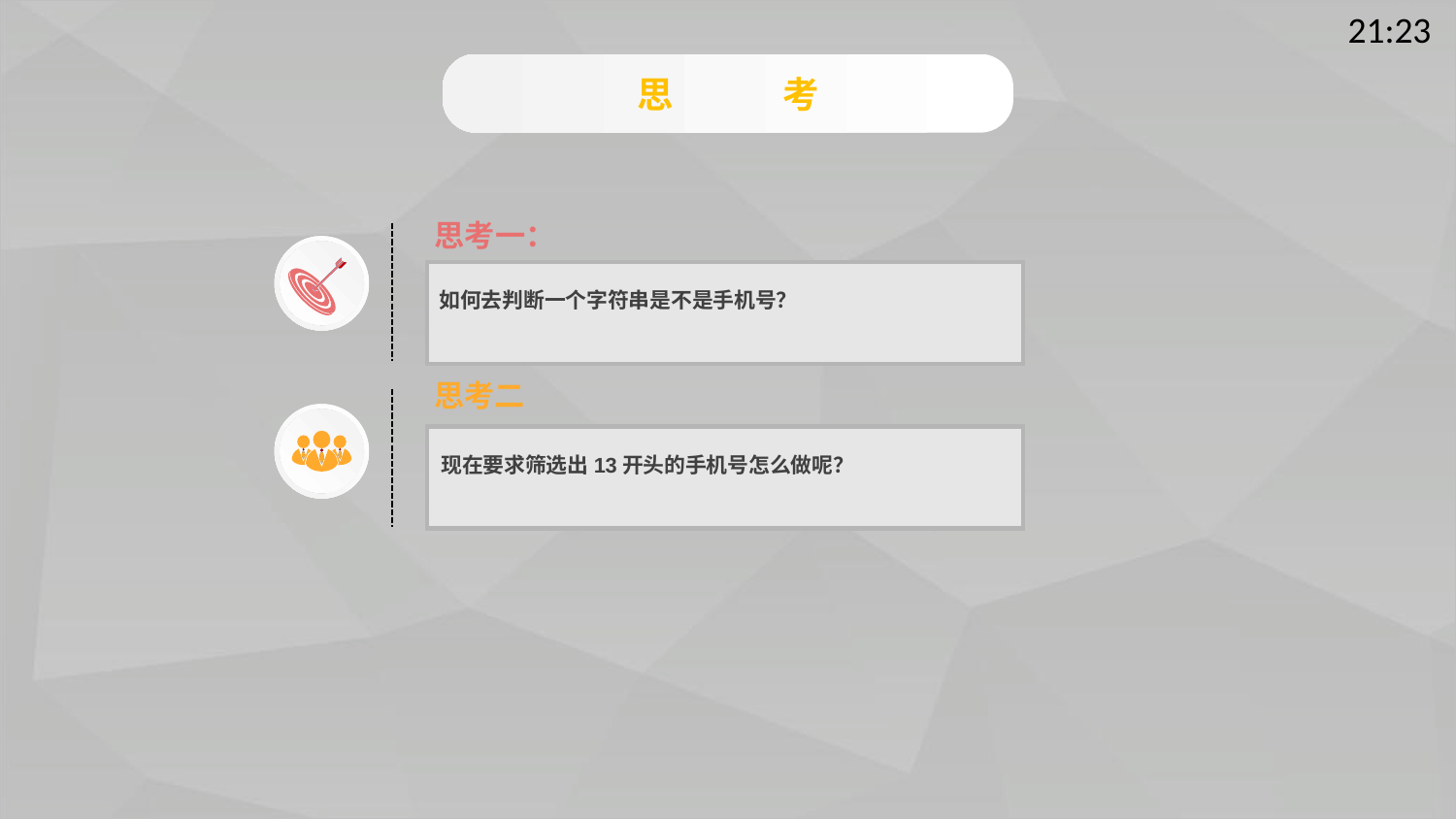

思	考
思考一：

如何去判断一个字符串是不是手机号？
思考二

现在要求筛选出13开头的手机号怎么做呢？